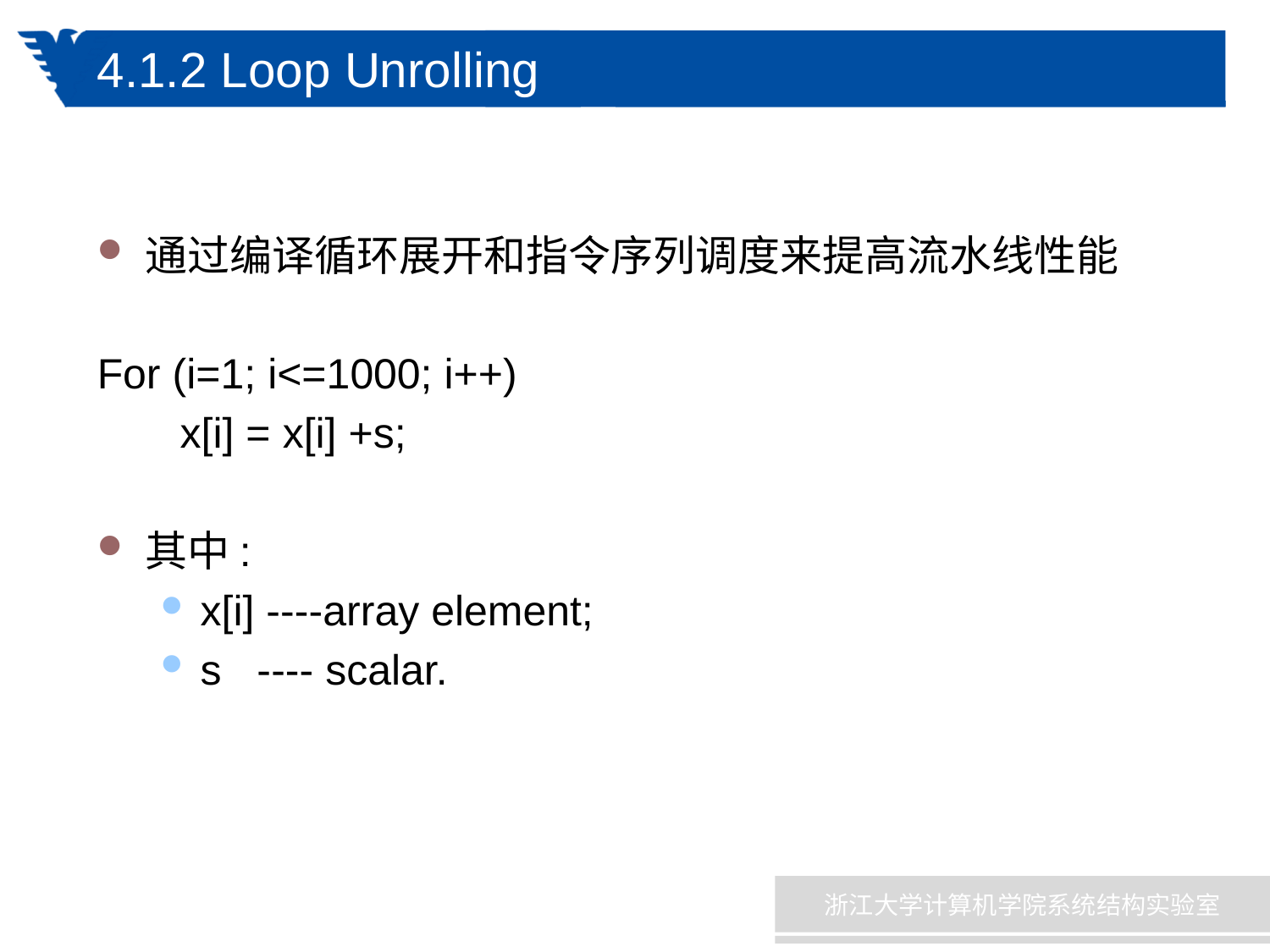

# 4.1.2 Loop Unrolling
通过编译循环展开和指令序列调度来提高流水线性能

For (i=1; i<=1000; i++)
       x[i] = x[i] +s;

其中:
x[i] ----array element;
s   ---- scalar.